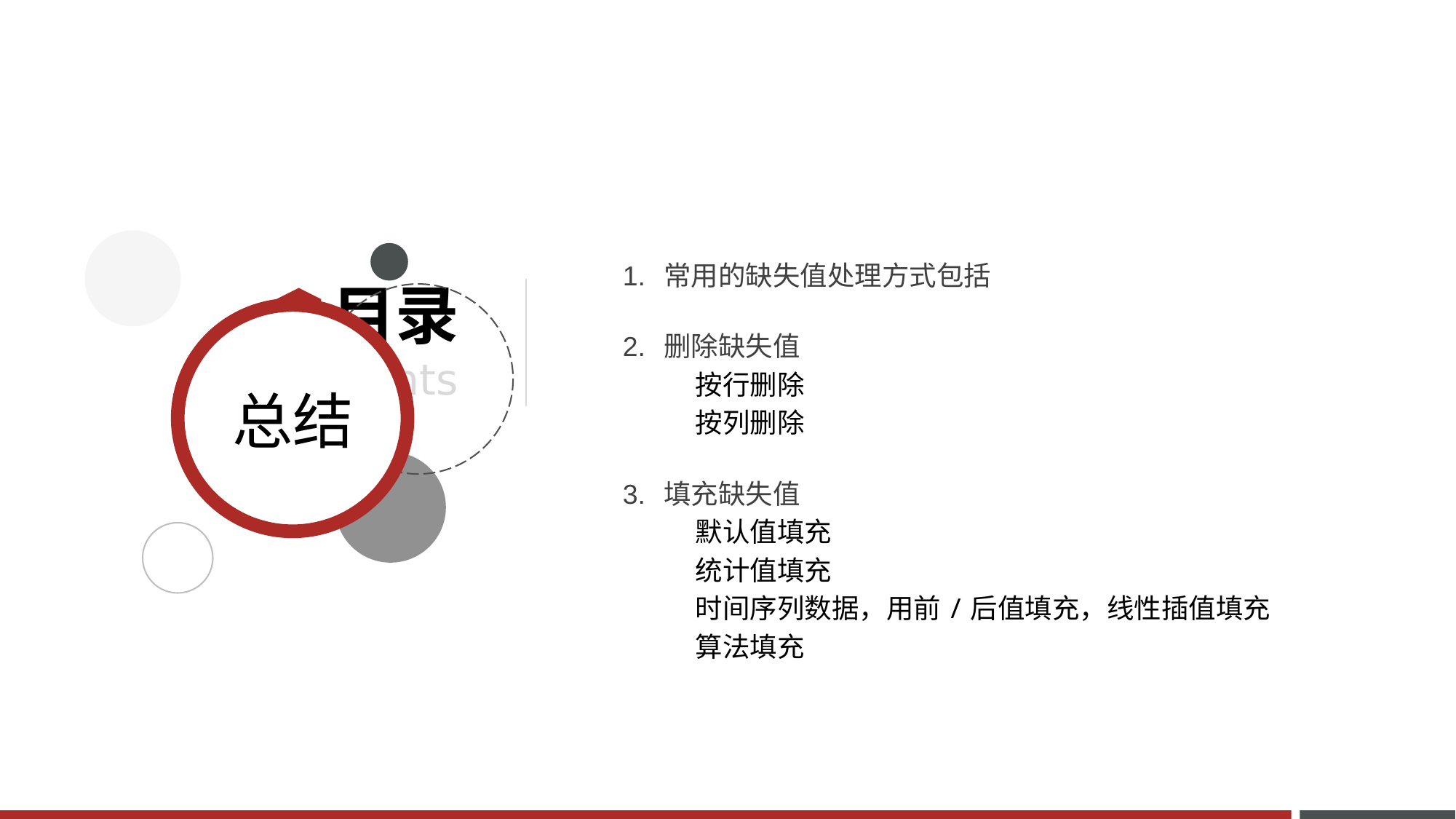

常用的缺失值处理方式包括
删除缺失值
按行删除
按列删除
填充缺失值
默认值填充
统计值填充
时间序列数据，用前/后值填充，线性插值填充
算法填充